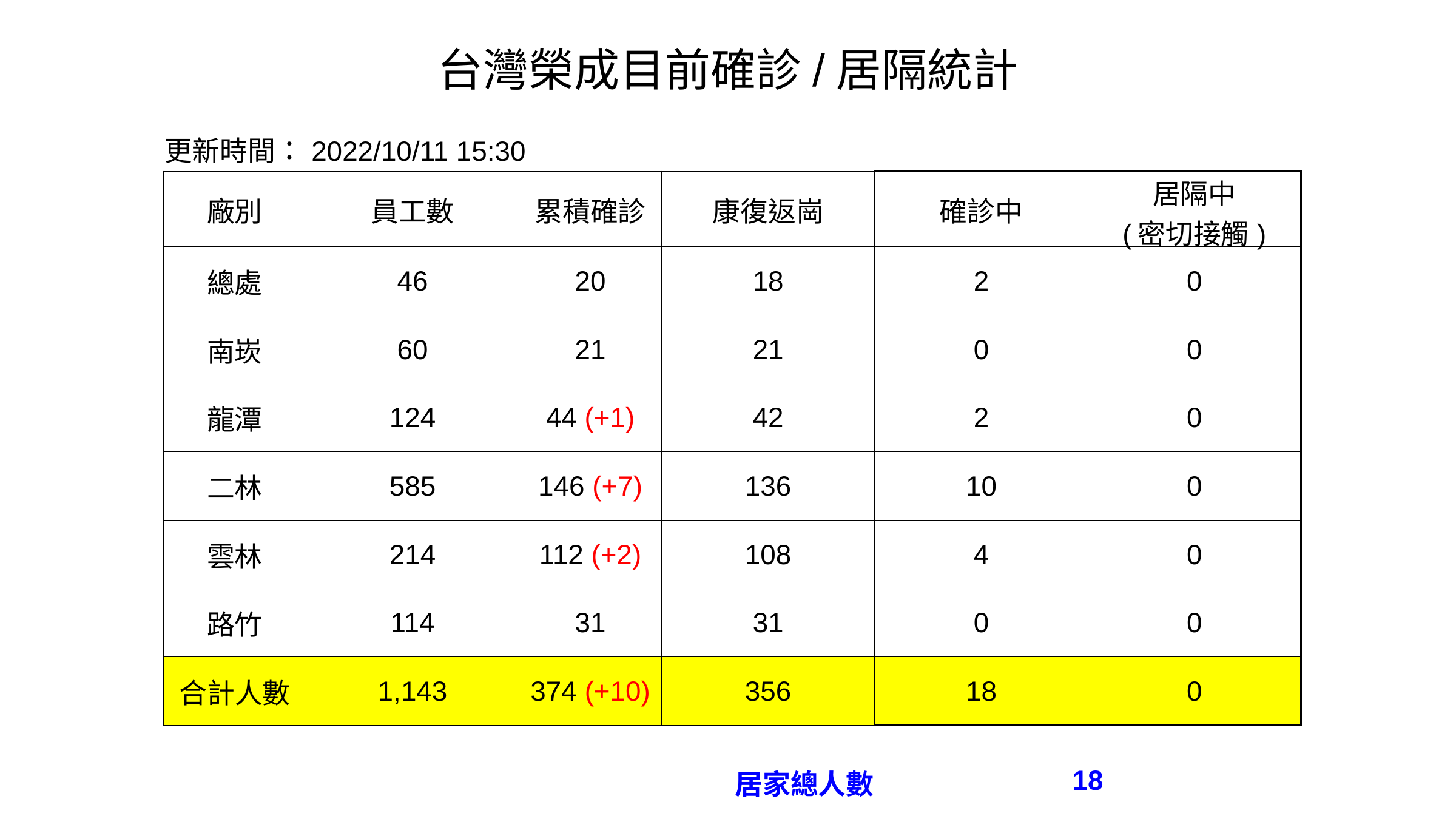

台灣榮成目前確診/居隔統計
| 更新時間：2022/10/11 15:30 |  |  |  |  |  |
| --- | --- | --- | --- | --- | --- |
| 廠別 | 員工數 | 累積確診 | 康復返崗 | 確診中 | 居隔中 (密切接觸) |
| 總處 | 46 | 20 | 18 | 2 | 0 |
| 南崁 | 60 | 21 | 21 | 0 | 0 |
| 龍潭 | 124 | 44 (+1) | 42 | 2 | 0 |
| 二林 | 585 | 146 (+7) | 136 | 10 | 0 |
| 雲林 | 214 | 112 (+2) | 108 | 4 | 0 |
| 路竹 | 114 | 31 | 31 | 0 | 0 |
| 合計人數 | 1,143 | 374 (+10) | 356 | 18 | 0 |
|  |  |  |  |  |  |
|  |  |  | 居家總人數 | 18 |  |